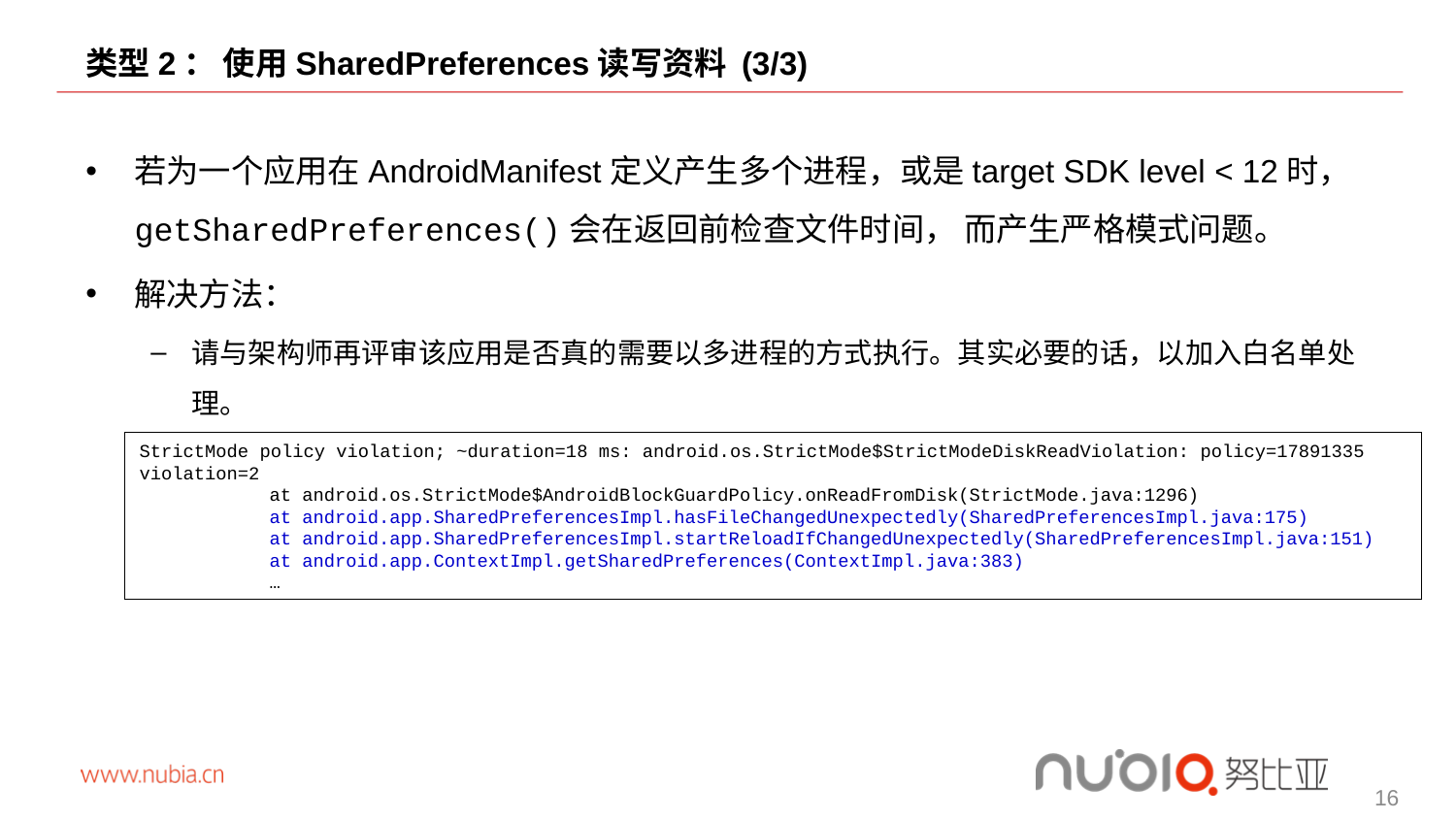

# 类型2： 使用SharedPreferences读写资料 (3/3)
若为一个应用在AndroidManifest定义产生多个进程，或是target SDK level < 12时，getSharedPreferences()会在返回前检查文件时间， 而产生严格模式问题。
解决方法：
请与架构师再评审该应用是否真的需要以多进程的方式执行。其实必要的话，以加入白名单处理。

StrictMode policy violation; ~duration=18 ms: android.os.StrictMode$StrictModeDiskReadViolation: policy=17891335 violation=2
at android.os.StrictMode$AndroidBlockGuardPolicy.onReadFromDisk(StrictMode.java:1296)
at android.app.SharedPreferencesImpl.hasFileChangedUnexpectedly(SharedPreferencesImpl.java:175)
at android.app.SharedPreferencesImpl.startReloadIfChangedUnexpectedly(SharedPreferencesImpl.java:151)
at android.app.ContextImpl.getSharedPreferences(ContextImpl.java:383)
…
16